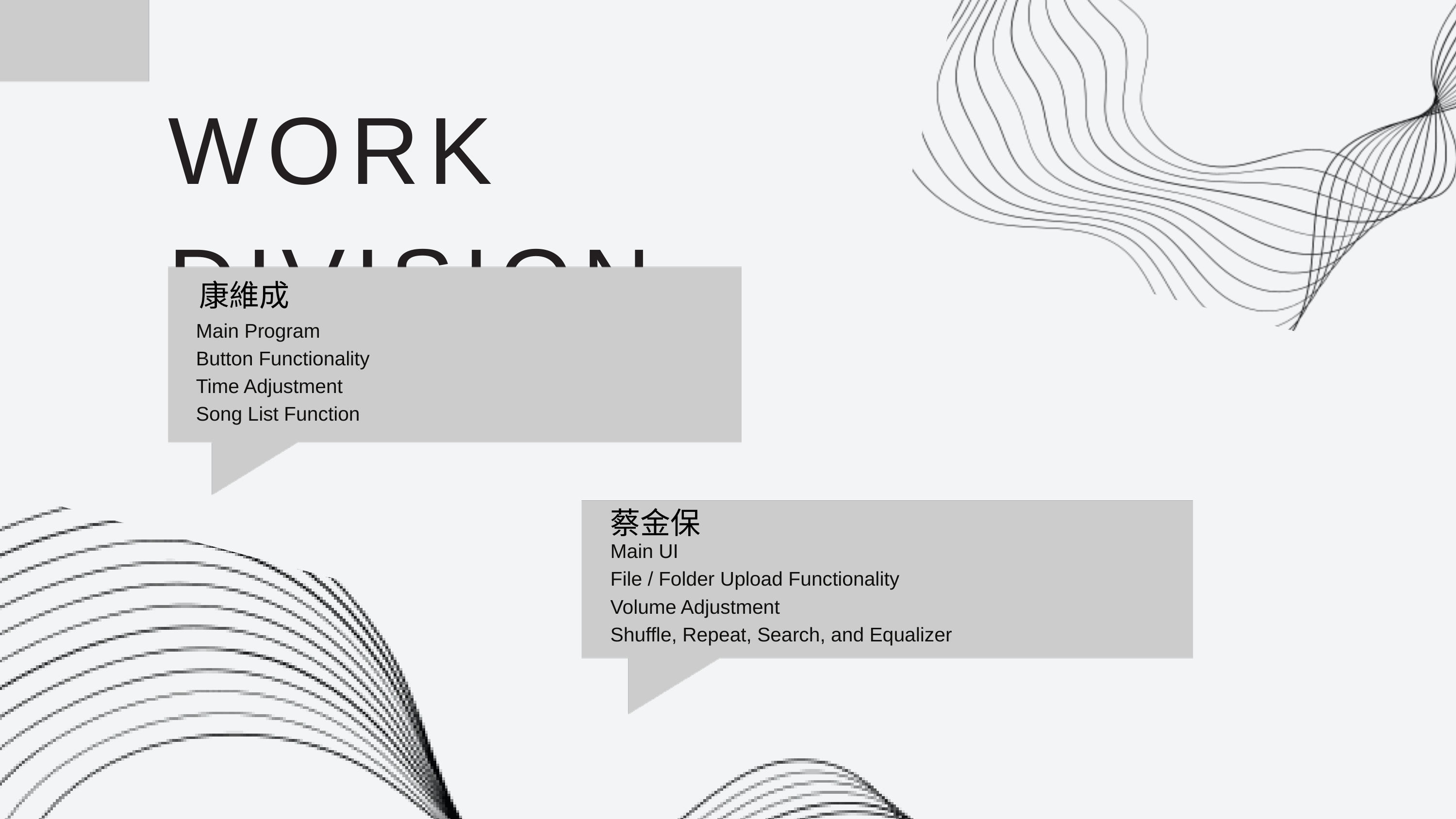

WORK DIVISION

康維成
Main Program
Button Functionality
Time Adjustment
Song List Function

蔡金保
Main UI
File / Folder Upload Functionality
Volume Adjustment
Shuffle, Repeat, Search, and Equalizer